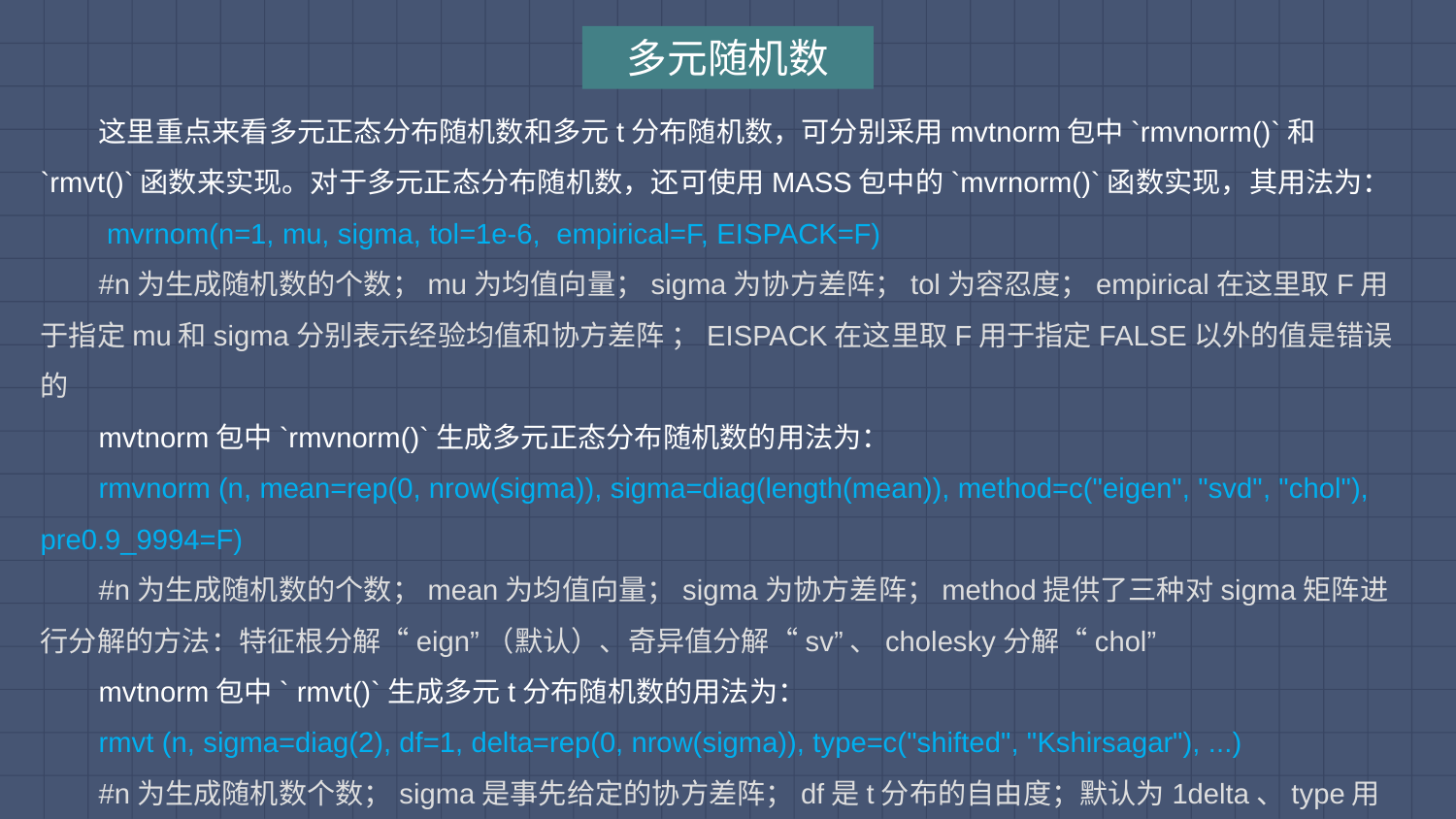

多元随机数
	这里重点来看多元正态分布随机数和多元t分布随机数，可分别采用mvtnorm包中`rmvnorm()`和`rmvt()`函数来实现。对于多元正态分布随机数，还可使用MASS包中的`mvrnorm()`函数实现，其用法为：
	 mvrnom(n=1, mu, sigma, tol=1e-6,  empirical=F, EISPACK=F)
	#n为生成随机数的个数；mu为均值向量；sigma为协方差阵；tol为容忍度；empirical在这里取F用于指定mu和sigma分别表示经验均值和协方差阵 ；EISPACK在这里取F用于指定FALSE以外的值是错误的
	mvtnorm包中`rmvnorm()`生成多元正态分布随机数的用法为：
	rmvnorm (n, mean=rep(0, nrow(sigma)), sigma=diag(length(mean)), method=c("eigen", "svd", "chol"), pre0.9_9994=F)
	#n为生成随机数的个数；mean为均值向量；sigma为协方差阵；method提供了三种对sigma矩阵进行分解的方法：特征根分解“eign”（默认）、奇异值分解“sv”、cholesky分解“chol”
	mvtnorm包中` rmvt()`生成多元t分布随机数的用法为：
	rmvt (n, sigma=diag(2), df=1, delta=rep(0, nrow(sigma)), type=c("shifted", "Kshirsagar"), ...)
	#n为生成随机数个数；sigma是事先给定的协方差阵；df是t分布的自由度；默认为1delta、type用来设置非中心化的多元t分布